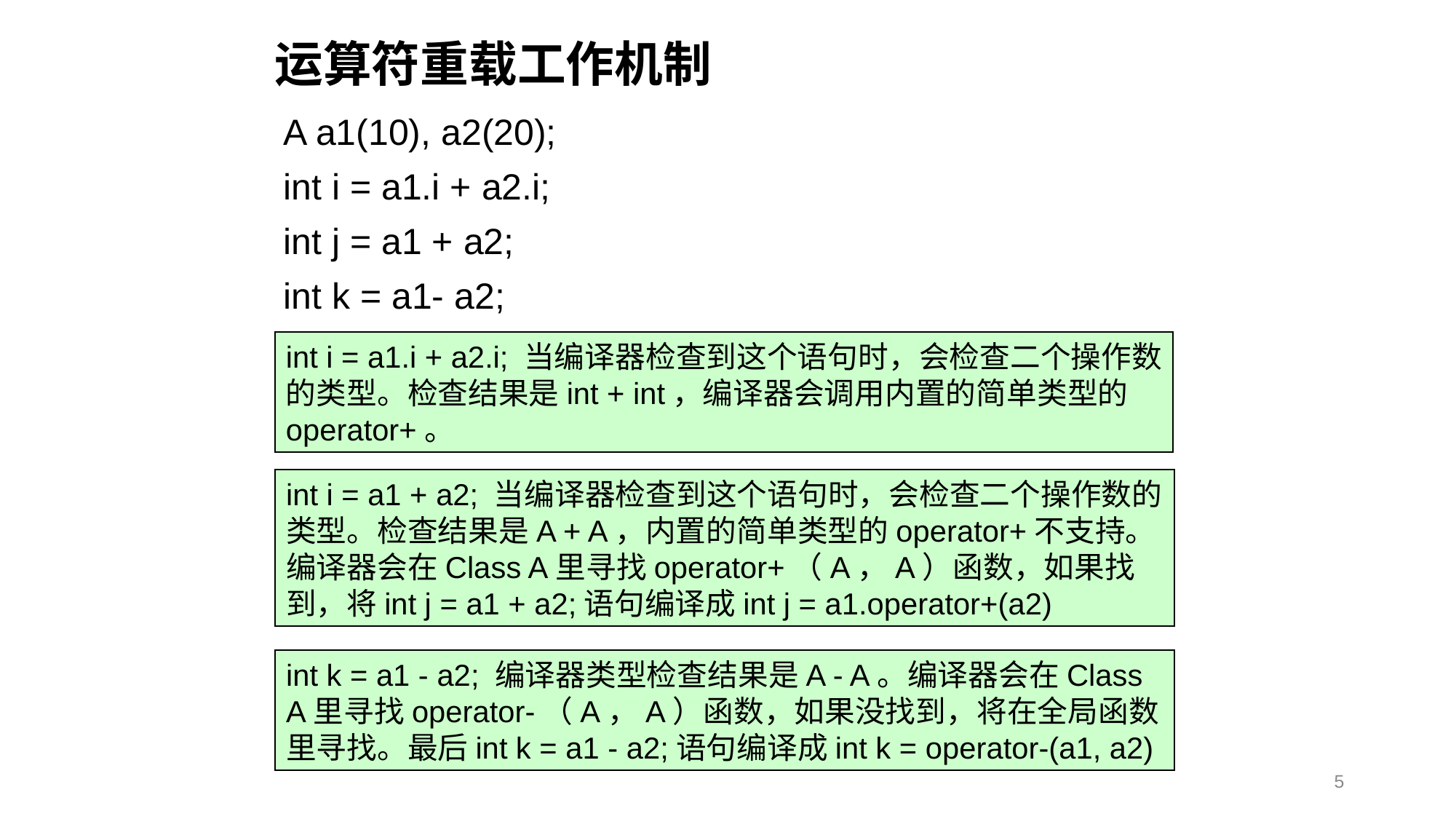

# 运算符重载工作机制
A a1(10), a2(20);
int i = a1.i + a2.i;
int j = a1 + a2;
int k = a1- a2;
int i = a1.i + a2.i; 当编译器检查到这个语句时，会检查二个操作数
的类型。检查结果是int + int，编译器会调用内置的简单类型的
operator+。
int i = a1 + a2; 当编译器检查到这个语句时，会检查二个操作数的类型。检查结果是A + A，内置的简单类型的operator+不支持。
编译器会在Class A里寻找operator+（A，A）函数，如果找到，将int j = a1 + a2;语句编译成int j = a1.operator+(a2)
int k = a1 - a2; 编译器类型检查结果是A - A。编译器会在Class A里寻找operator-（A，A）函数，如果没找到，将在全局函数里寻找。最后int k = a1 - a2;语句编译成int k = operator-(a1, a2)
5